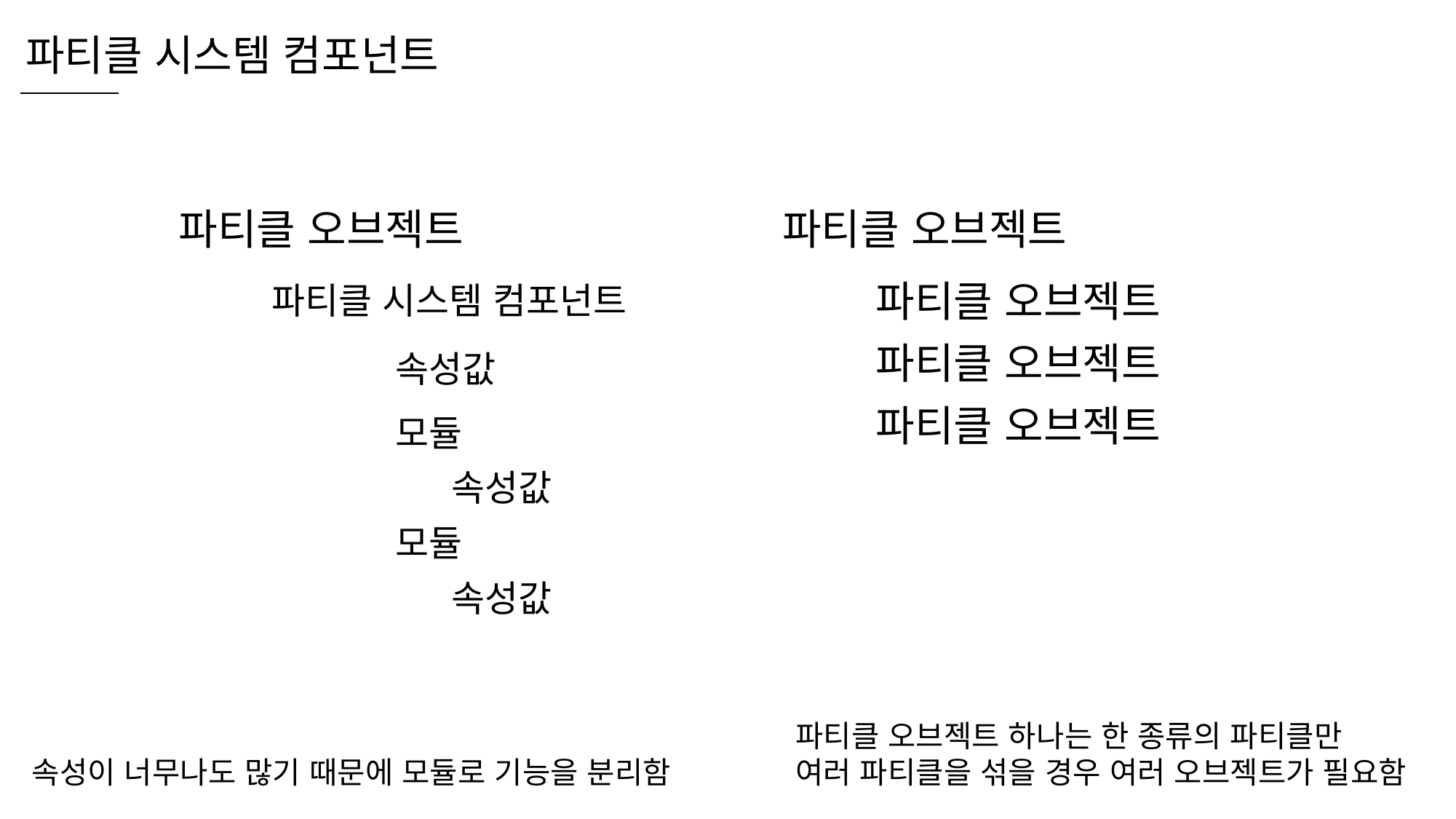

파티클 시스템 컴포넌트
파티클 오브젝트
파티클 오브젝트
파티클 오브젝트
파티클 시스템 컴포넌트
파티클 오브젝트
속성값
파티클 오브젝트
모듈
속성값
모듈
속성값
파티클 오브젝트 하나는 한 종류의 파티클만
여러 파티클을 섞을 경우 여러 오브젝트가 필요함
속성이 너무나도 많기 때문에 모듈로 기능을 분리함